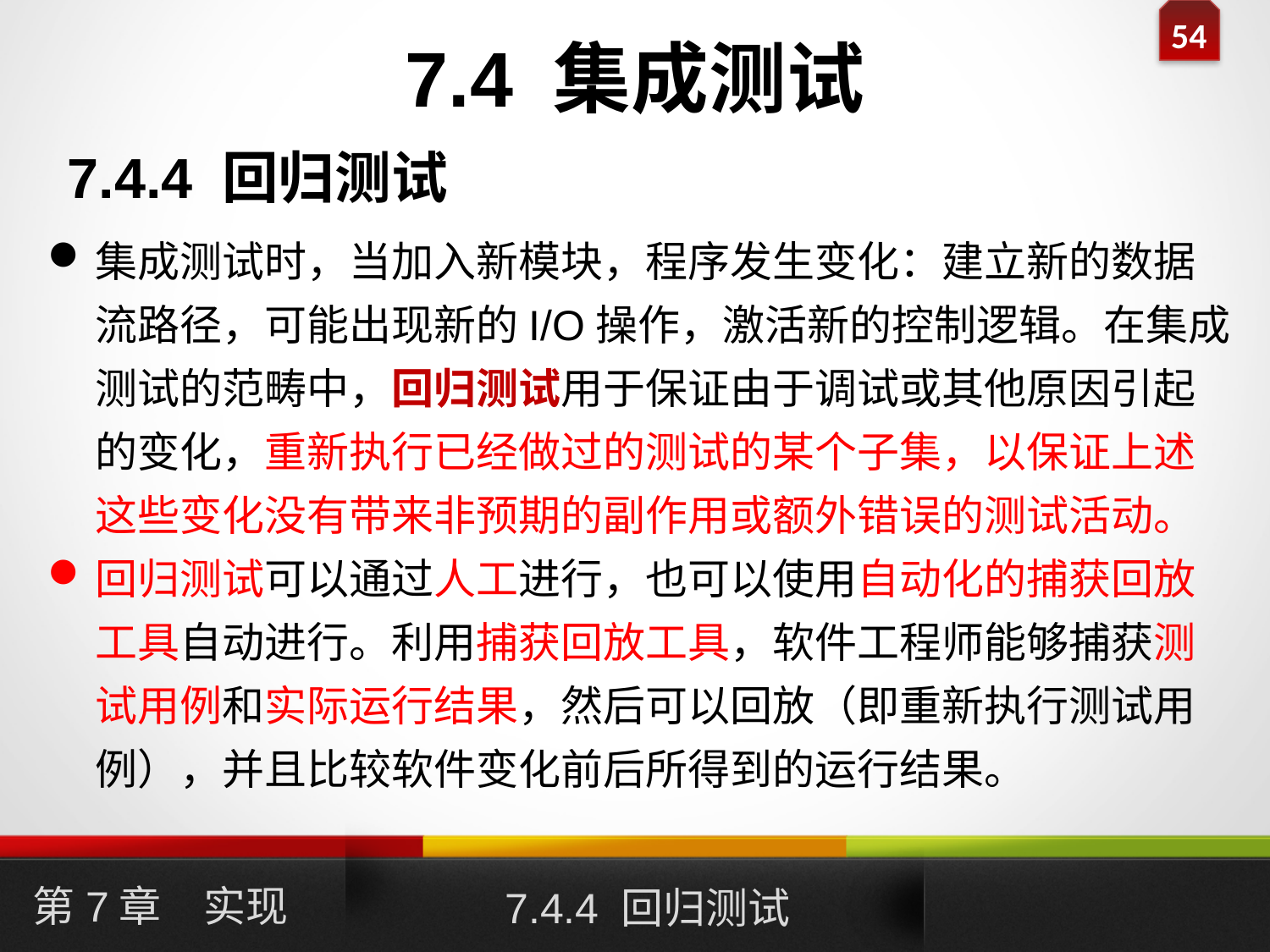

# 7.4 集成测试
7.4.4 回归测试
集成测试时，当加入新模块，程序发生变化：建立新的数据流路径，可能出现新的I/O操作，激活新的控制逻辑。在集成测试的范畴中，回归测试用于保证由于调试或其他原因引起的变化，重新执行已经做过的测试的某个子集，以保证上述这些变化没有带来非预期的副作用或额外错误的测试活动。
回归测试可以通过人工进行，也可以使用自动化的捕获回放工具自动进行。利用捕获回放工具，软件工程师能够捕获测试用例和实际运行结果，然后可以回放（即重新执行测试用例），并且比较软件变化前后所得到的运行结果。
第7章　实现
7.4.4 回归测试